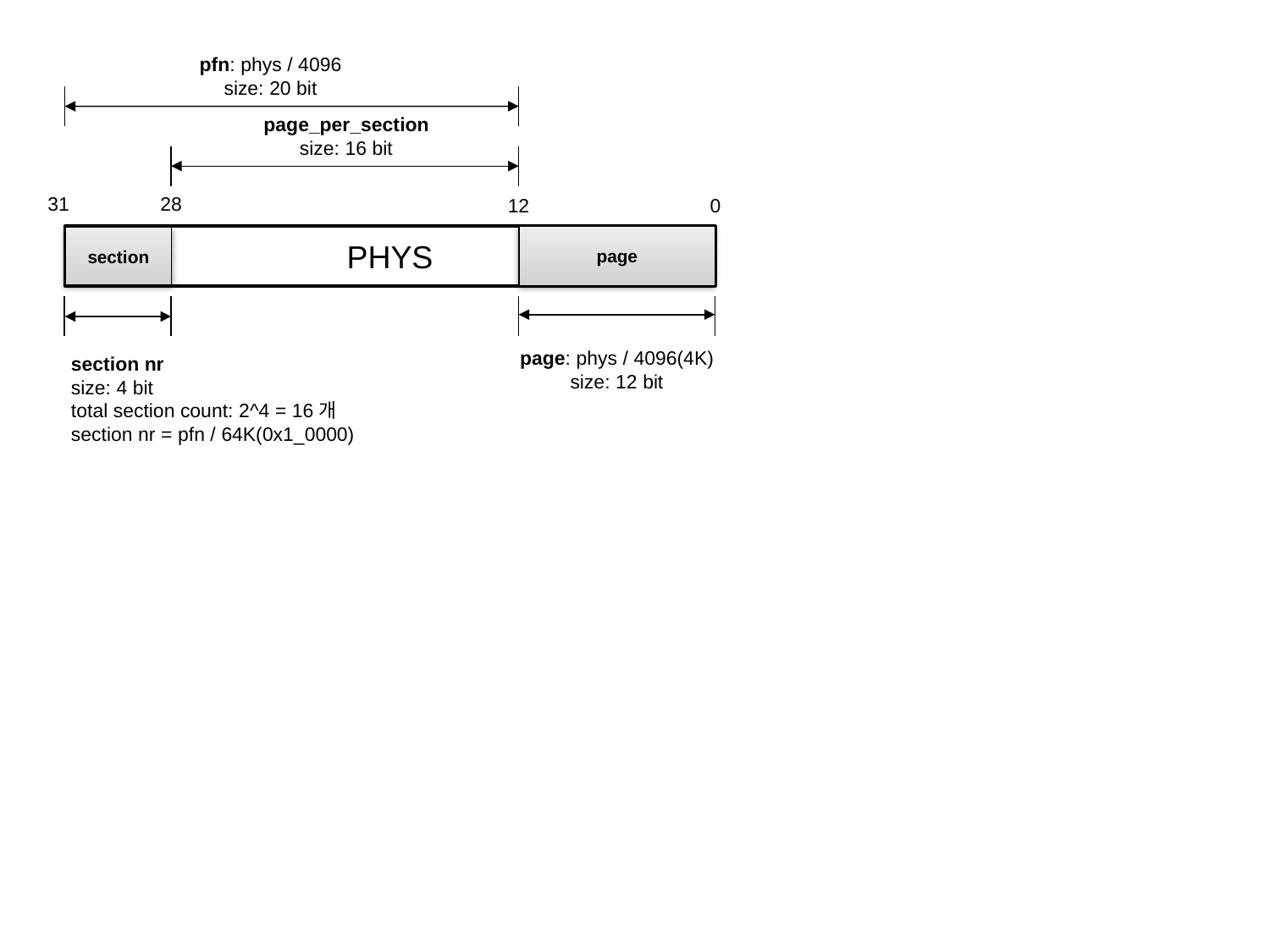

pfn: phys / 4096
size: 20 bit
page_per_section
size: 16 bit
31
28
12
0
page
PHYS
section
page: phys / 4096(4K)
size: 12 bit
section nr
size: 4 bit
total section count: 2^4 = 16개
section nr = pfn / 64K(0x1_0000)